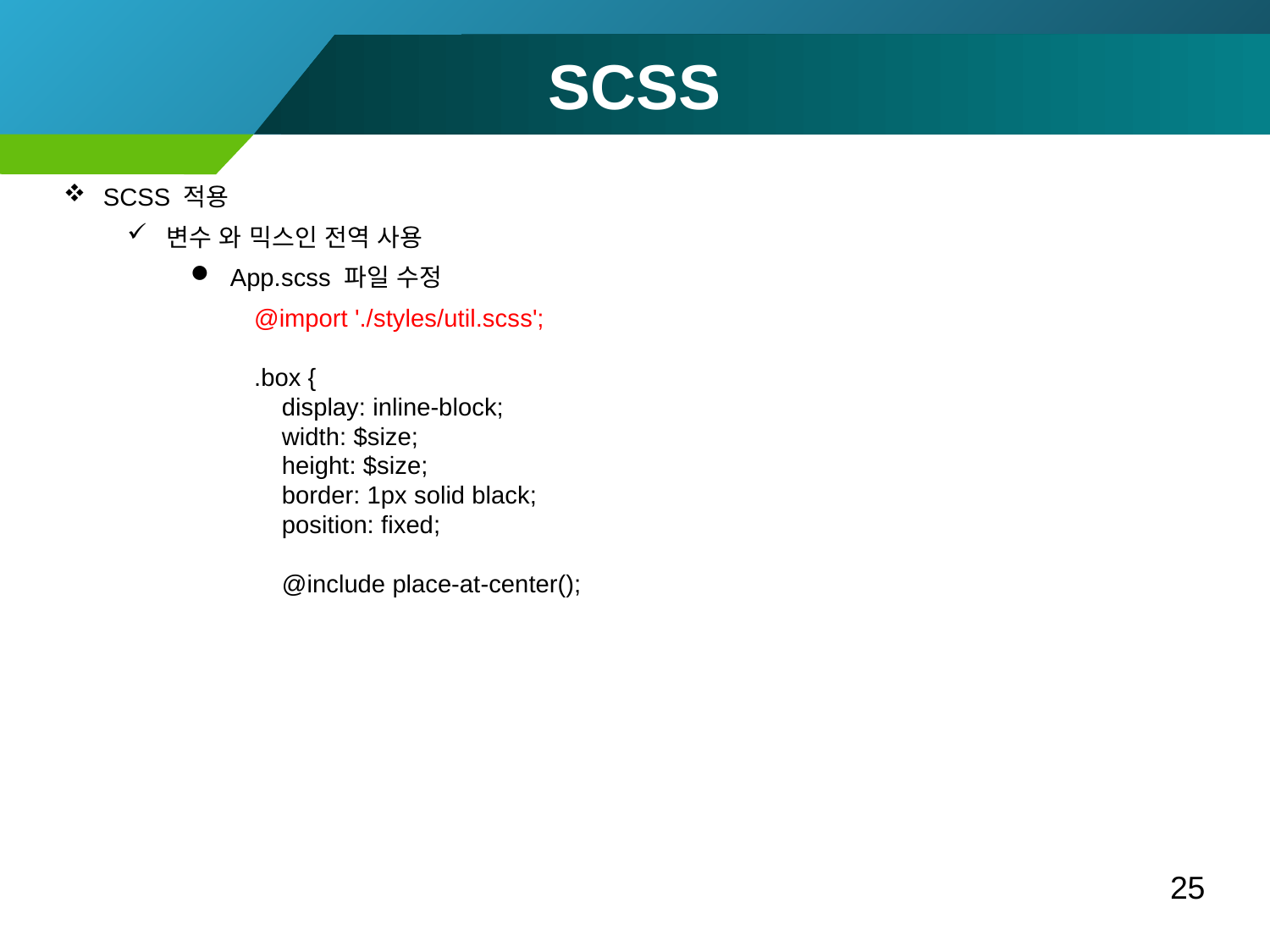

SCSS
SCSS 적용
변수 와 믹스인 전역 사용
App.scss 파일 수정
@import './styles/util.scss';

.box {
    display: inline-block;
    width: $size;
    height: $size;
    border: 1px solid black;
    position: fixed;

    @include place-at-center();
25